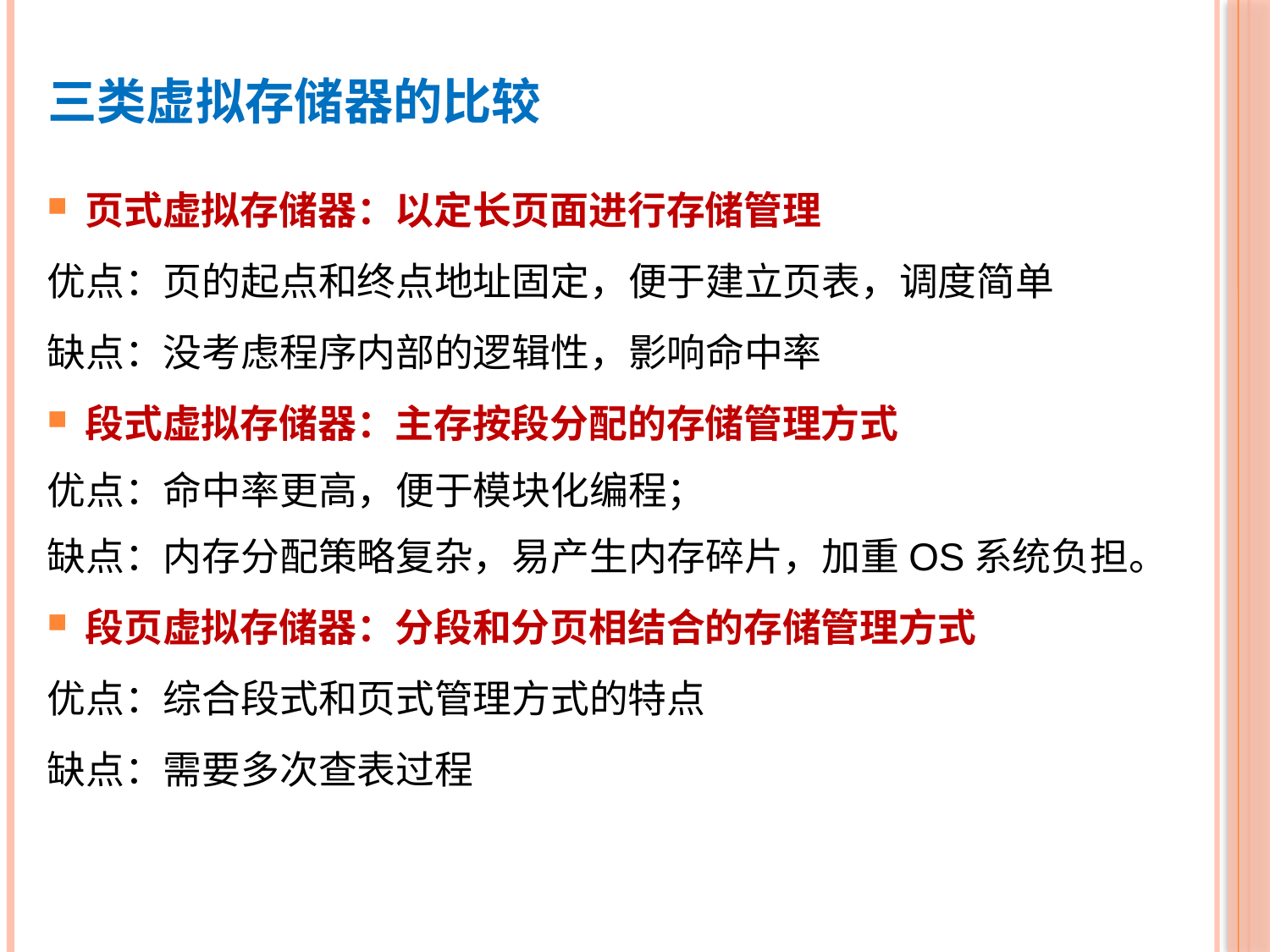

# 三类虚拟存储器的比较
页式虚拟存储器：以定长页面进行存储管理
优点：页的起点和终点地址固定，便于建立页表，调度简单
缺点：没考虑程序内部的逻辑性，影响命中率
段式虚拟存储器：主存按段分配的存储管理方式
优点：命中率更高，便于模块化编程；
缺点：内存分配策略复杂，易产生内存碎片，加重OS系统负担。
段页虚拟存储器：分段和分页相结合的存储管理方式
优点：综合段式和页式管理方式的特点
缺点：需要多次查表过程